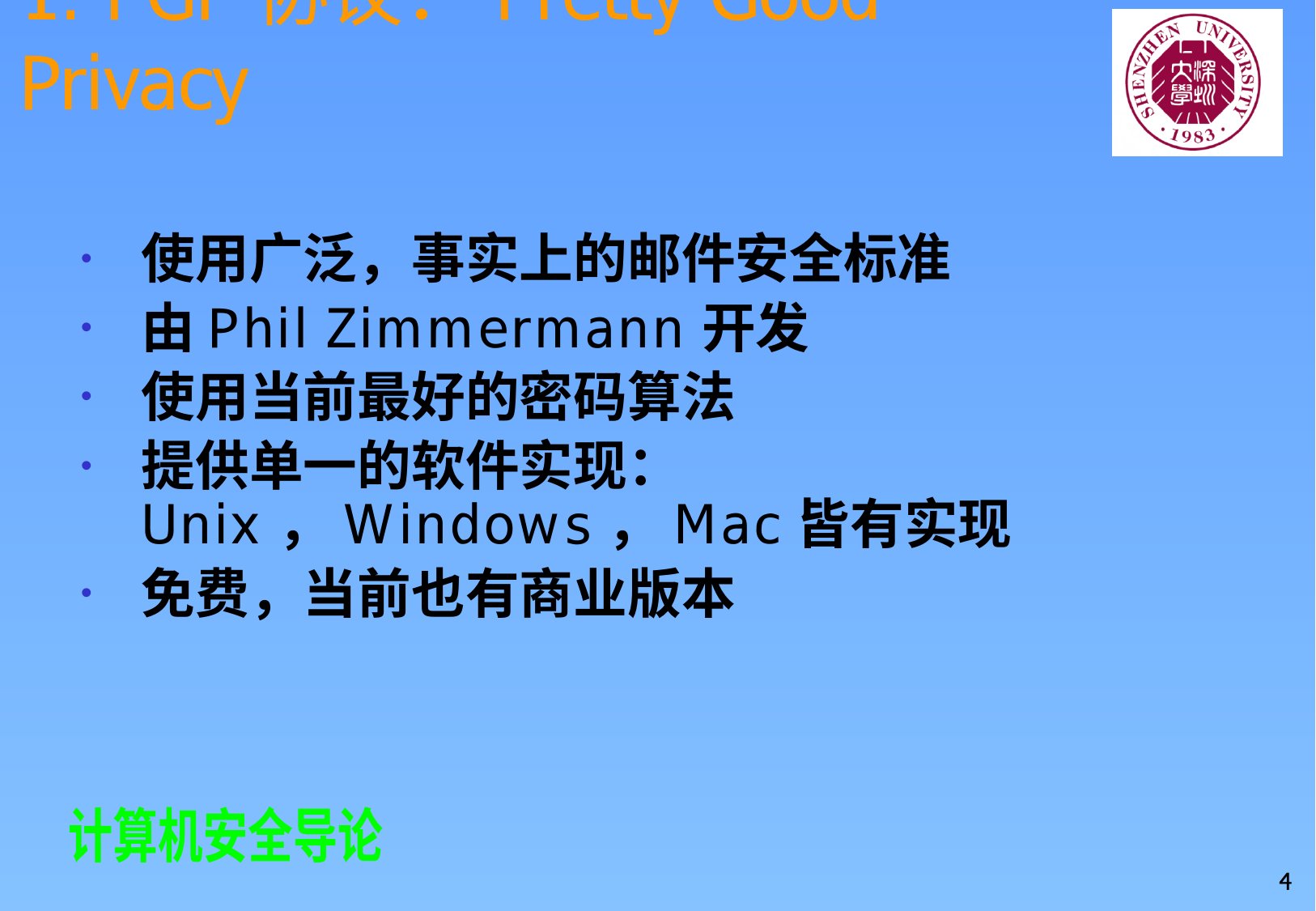

# 1. PGP协议：Pretty Good Privacy
使用广泛，事实上的邮件安全标准
由Phil Zimmermann开发
使用当前最好的密码算法
提供单一的软件实现： Unix，Windows，Mac皆有实现
免费，当前也有商业版本

4